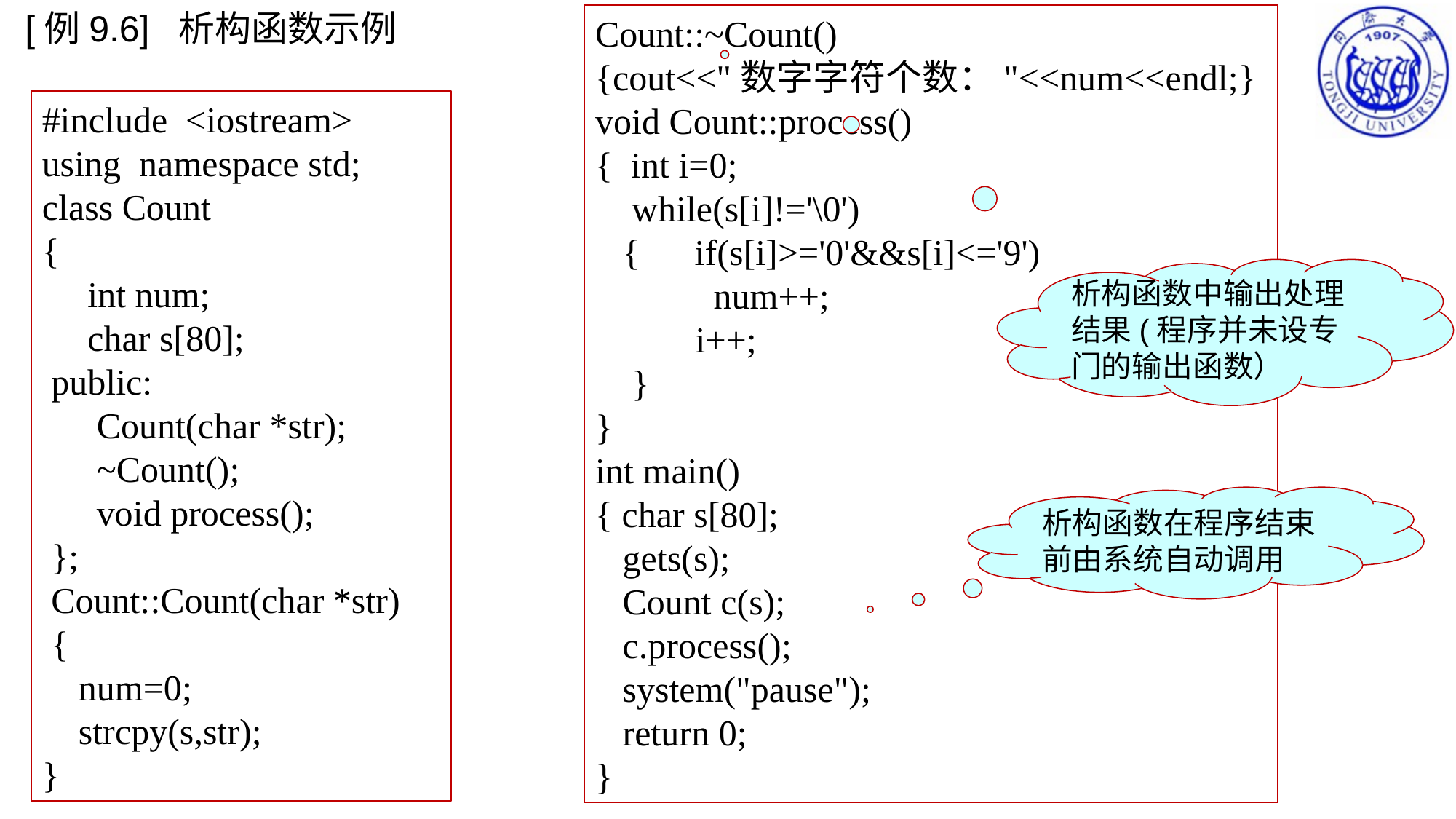

[例9.6]  析构函数示例
Count::~Count()
{cout<<"数字字符个数："<<num<<endl;}
void Count::process()
{  int i=0;
    while(s[i]!='\0')
   {      if(s[i]>='0'&&s[i]<='9')
             num++;
           i++;
    }
}
int main()
{ char s[80];
   gets(s);
   Count c(s);
   c.process();
   system("pause");
   return 0;
}
#include  <iostream>
using  namespace std;
class Count
{
     int num;
     char s[80];
 public:
      Count(char *str);
      ~Count();
      void process();
 };
 Count::Count(char *str)
 {
    num=0;
    strcpy(s,str);
}
析构函数中输出处理结果(程序并未设专门的输出函数）
析构函数在程序结束
前由系统自动调用